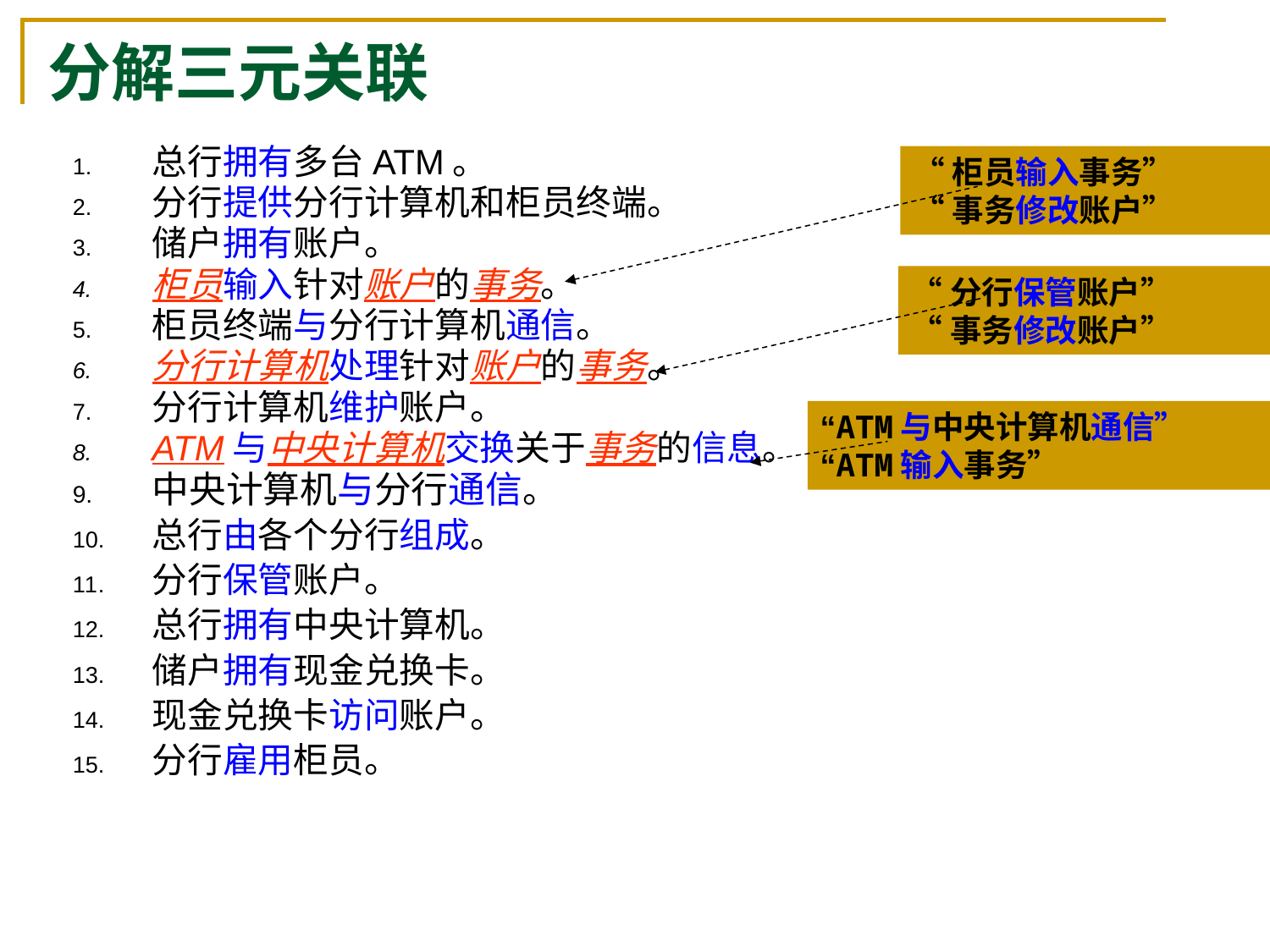

# 分解三元关联
总行拥有多台ATM。
分行提供分行计算机和柜员终端。
储户拥有账户。
柜员输入针对账户的事务。
柜员终端与分行计算机通信。
分行计算机处理针对账户的事务。
分行计算机维护账户。
ATM与中央计算机交换关于事务的信息。
中央计算机与分行通信。
总行由各个分行组成。
分行保管账户。
总行拥有中央计算机。
储户拥有现金兑换卡。
现金兑换卡访问账户。
分行雇用柜员。
“柜员输入事务”
“事务修改账户”

“分行保管账户”
“事务修改账户”

“ATM与中央计算机通信”
“ATM输入事务”